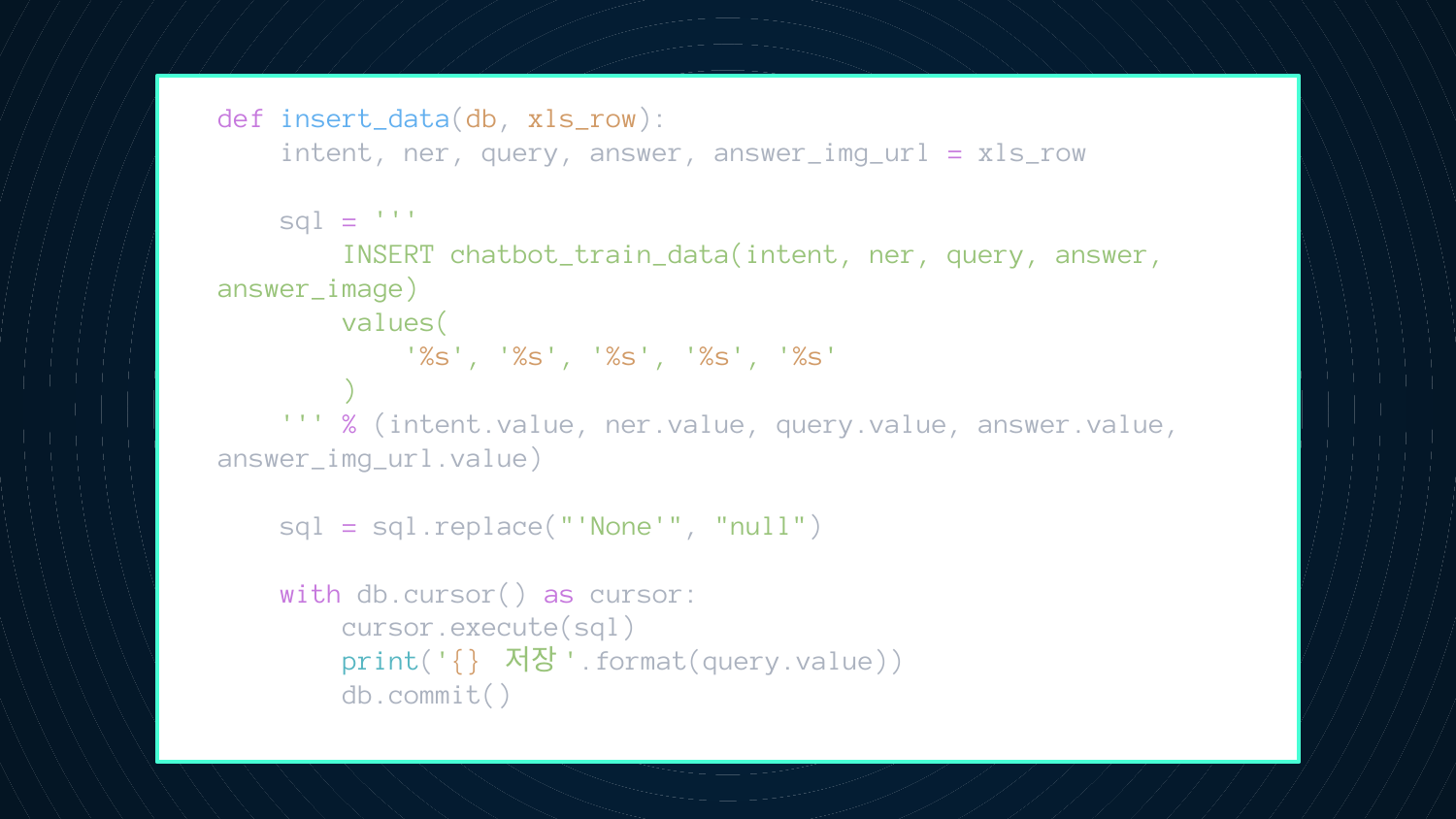

def insert_data(db, xls_row):
    intent, ner, query, answer, answer_img_url = xls_row

    sql = '''
        INSERT chatbot_train_data(intent, ner, query, answer, answer_image)
        values(
            '%s', '%s', '%s', '%s', '%s'
        )
    ''' % (intent.value, ner.value, query.value, answer.value, answer_img_url.value)

    sql = sql.replace("'None'", "null")

    with db.cursor() as cursor:
        cursor.execute(sql)
        print('{} 저장'.format(query.value))
        db.commit()